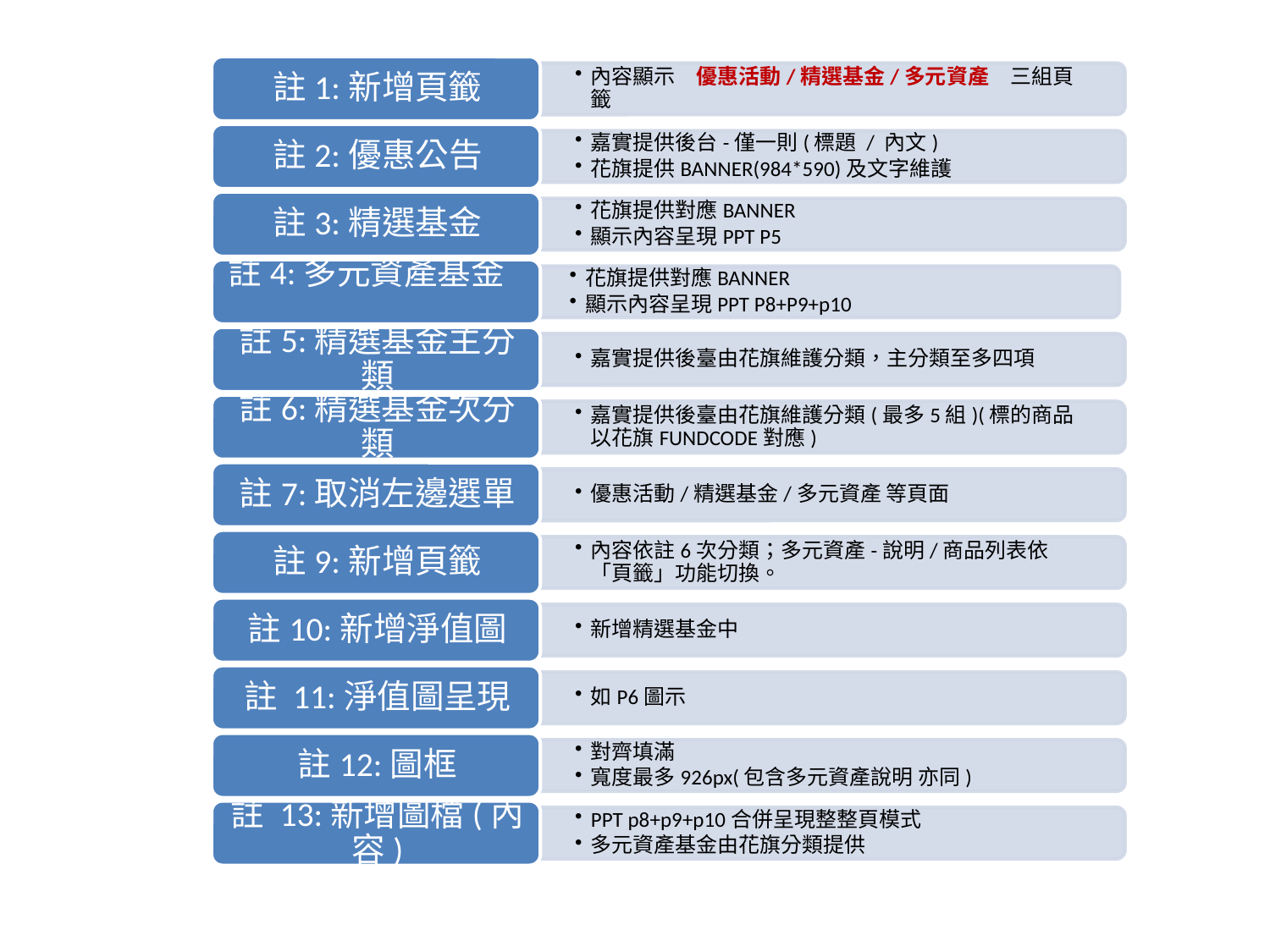

內容顯示　優惠活動/精選基金/多元資產　三組頁籤
註1:新增頁籤
嘉實提供後台-僅一則(標題 / 內文)
花旗提供BANNER(984*590)及文字維護
註2:優惠公告
花旗提供對應BANNER
顯示內容呈現PPT P5
註3:精選基金
花旗提供對應BANNER
顯示內容呈現PPT P8+P9+p10
註4:多元資產基金
嘉實提供後臺由花旗維護分類，主分類至多四項
註5:精選基金主分類
嘉實提供後臺由花旗維護分類(最多5組)(標的商品以花旗FUNDCODE對應)
註6:精選基金次分類
優惠活動/精選基金/多元資產 等頁面
註7:取消左邊選單
內容依註6次分類；多元資產-說明/商品列表依「頁籤」功能切換。
註9:新增頁籤
新增精選基金中
註10:新增淨值圖
如P6圖示
註 11:淨值圖呈現
對齊填滿
寬度最多926px(包含多元資產說明 亦同)
註12:圖框
PPT p8+p9+p10合併呈現整整頁模式
多元資產基金由花旗分類提供
註 13:新增圖檔(內容)